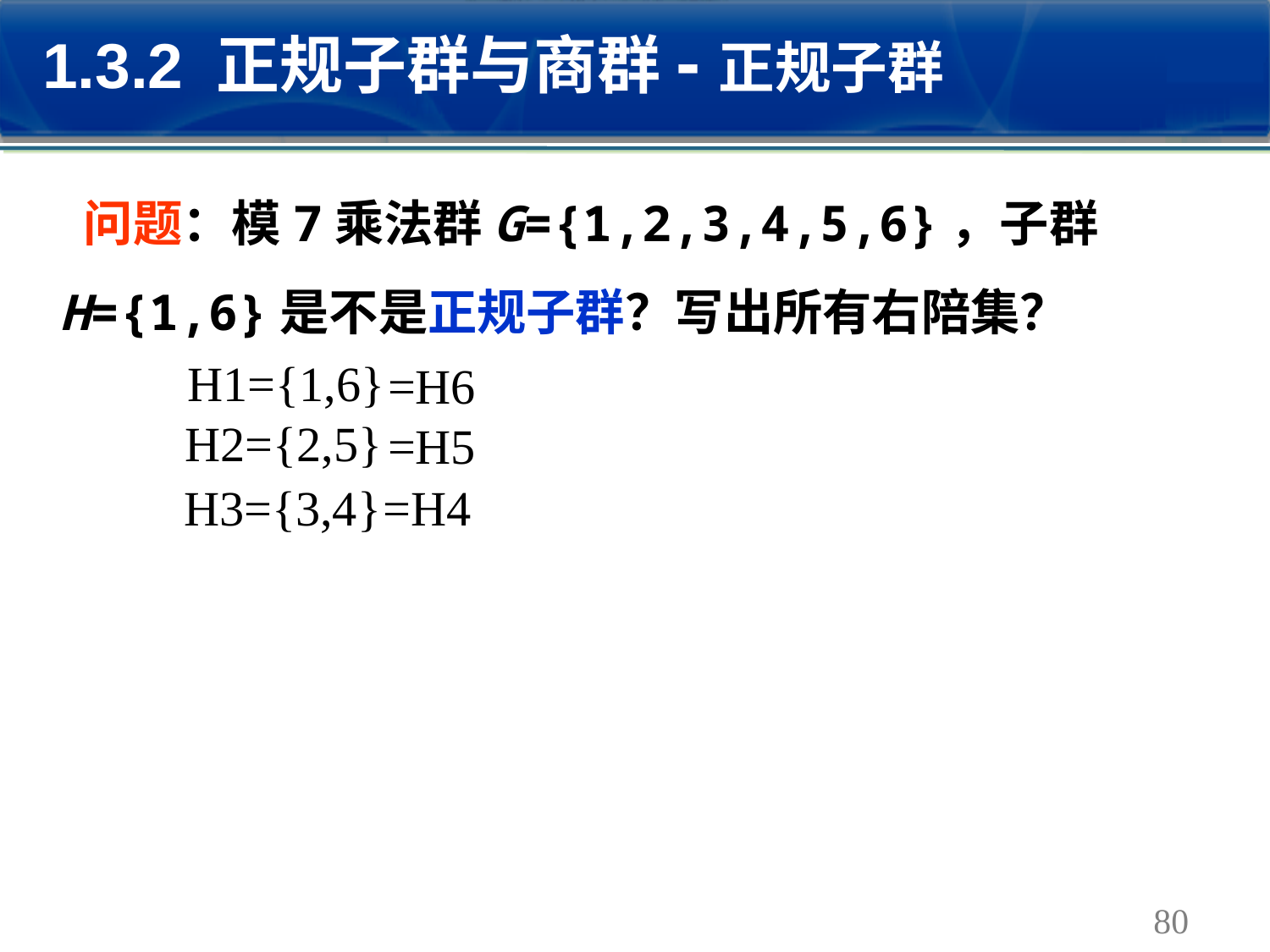

1.3.2 正规子群与商群-正规子群
 问题：模7乘法群G={1,2,3,4,5,6}，子群H={1,6}是不是正规子群？写出所有右陪集？
H1={1,6}
=H6
H2={2,5}
=H5
H3={3,4}
=H4
80